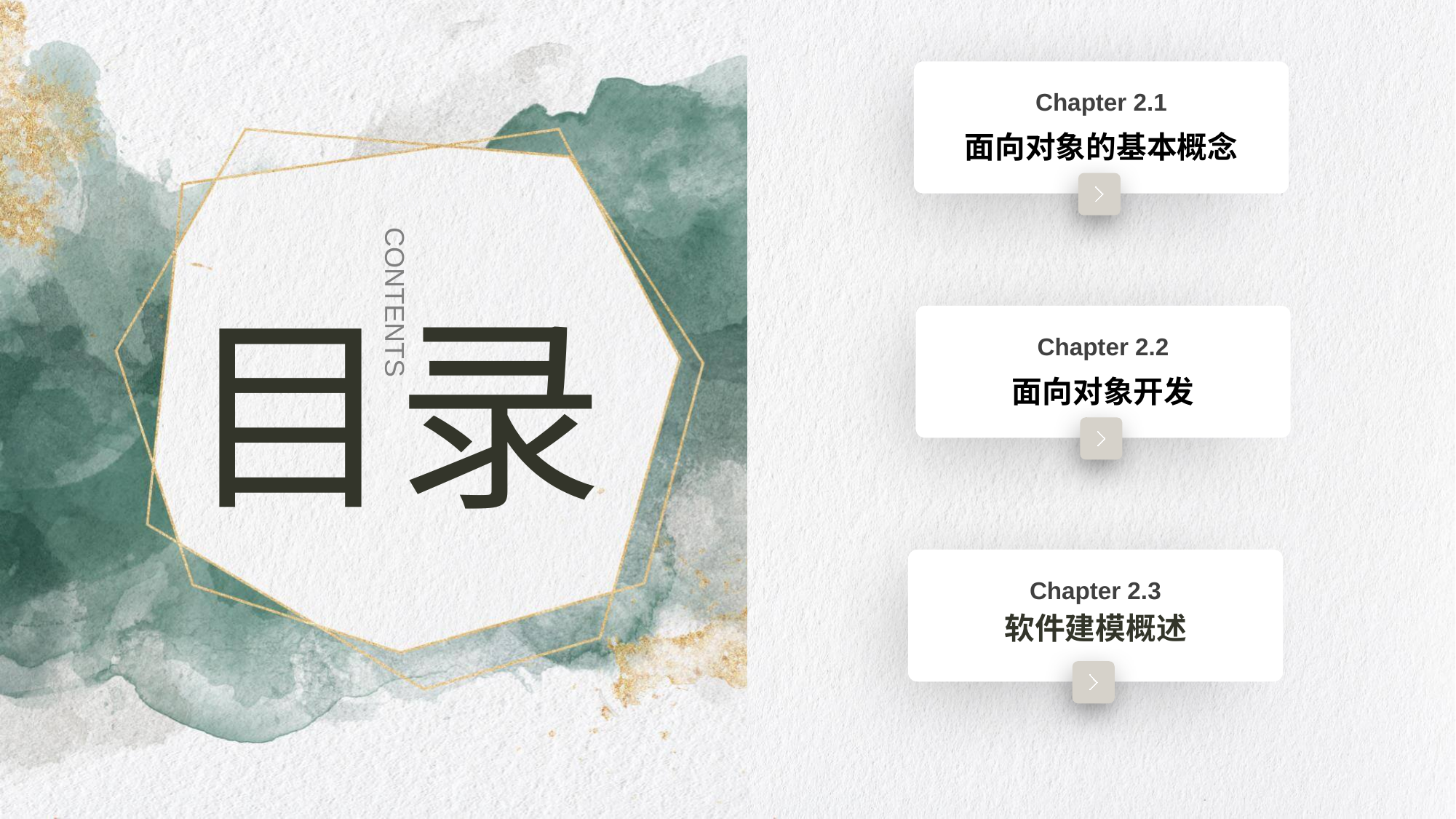

Chapter 2.1
面向对象的基本概念

https://www.ypppt.com/
目录

Chapter 2.2
面向对象开发

CONTENTS

Chapter 2.3
软件建模概述